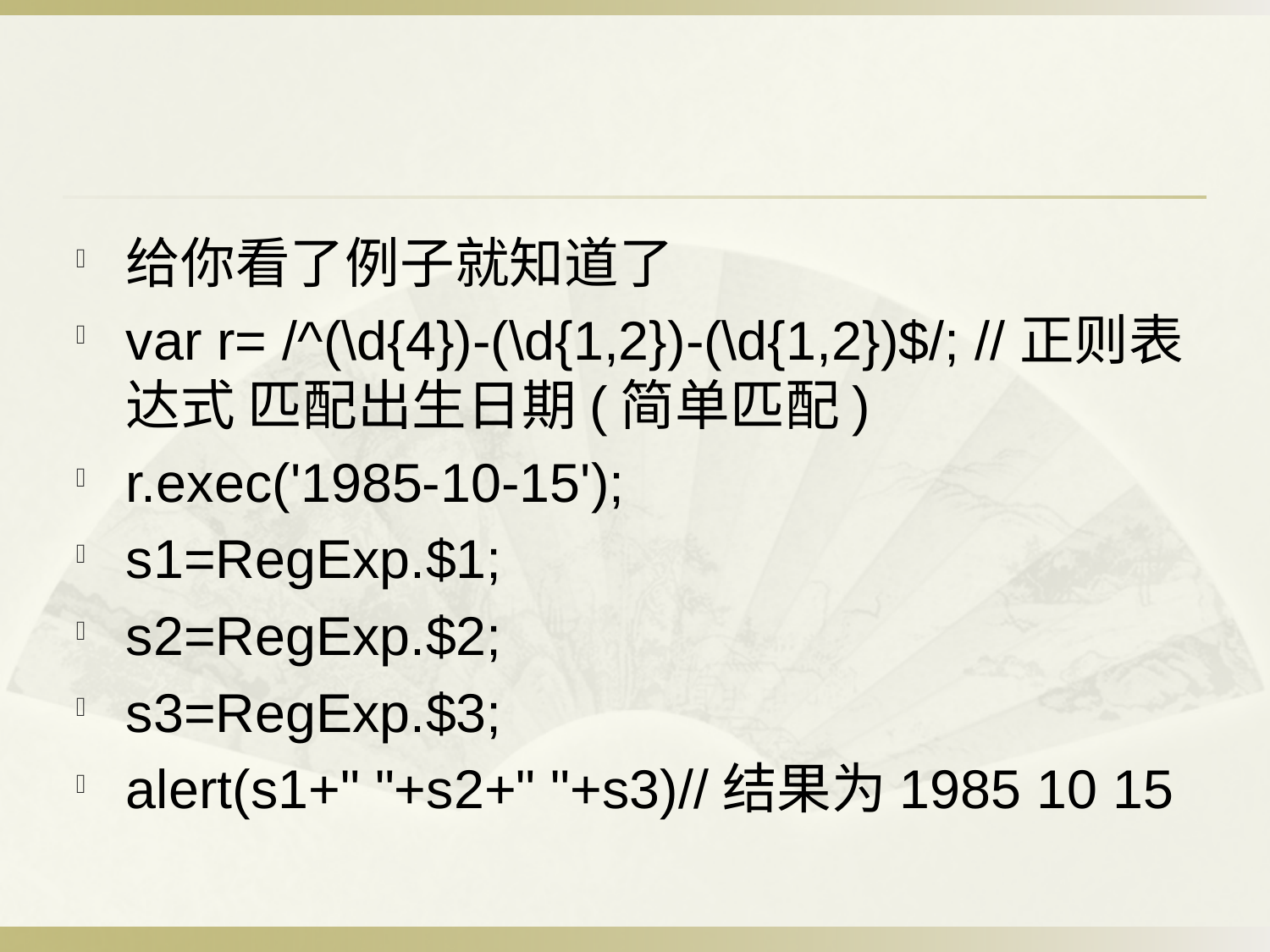

#
给你看了例子就知道了
var r= /^(\d{4})-(\d{1,2})-(\d{1,2})$/; //正则表达式 匹配出生日期(简单匹配)
r.exec('1985-10-15');
s1=RegExp.$1;
s2=RegExp.$2;
s3=RegExp.$3;
alert(s1+" "+s2+" "+s3)//结果为1985 10 15